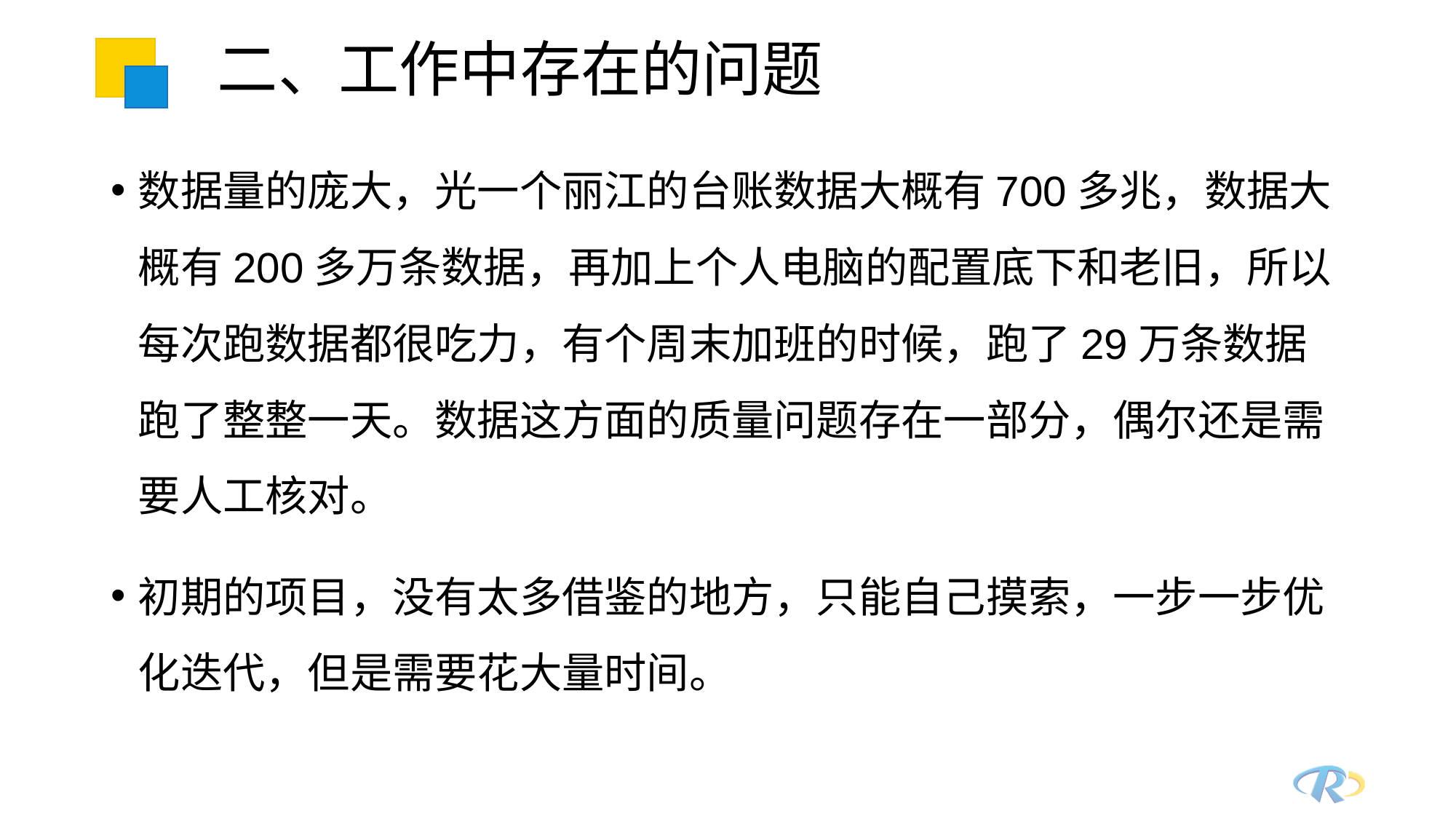

# 二、工作中存在的问题
数据量的庞大，光一个丽江的台账数据大概有700多兆，数据大概有200多万条数据，再加上个人电脑的配置底下和老旧，所以每次跑数据都很吃力，有个周末加班的时候，跑了29万条数据跑了整整一天。数据这方面的质量问题存在一部分，偶尔还是需要人工核对。
初期的项目，没有太多借鉴的地方，只能自己摸索，一步一步优化迭代，但是需要花大量时间。

3